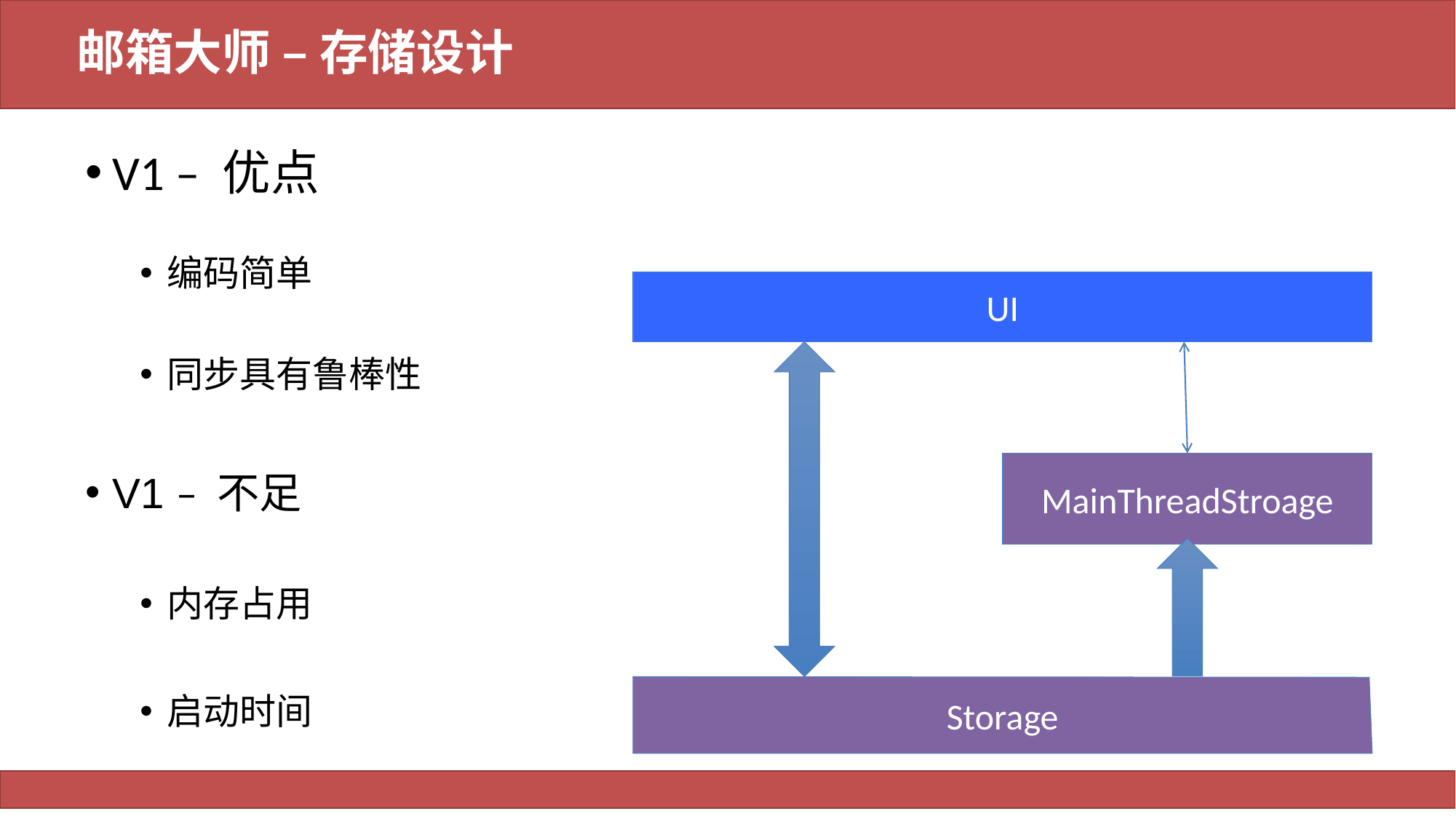

# 邮箱大师 – 存储设计
V1 – 优点

编码简单

同步具有鲁棒性

V1 – 不足

内存占用

启动时间

UI

MainThreadStroage

Storage